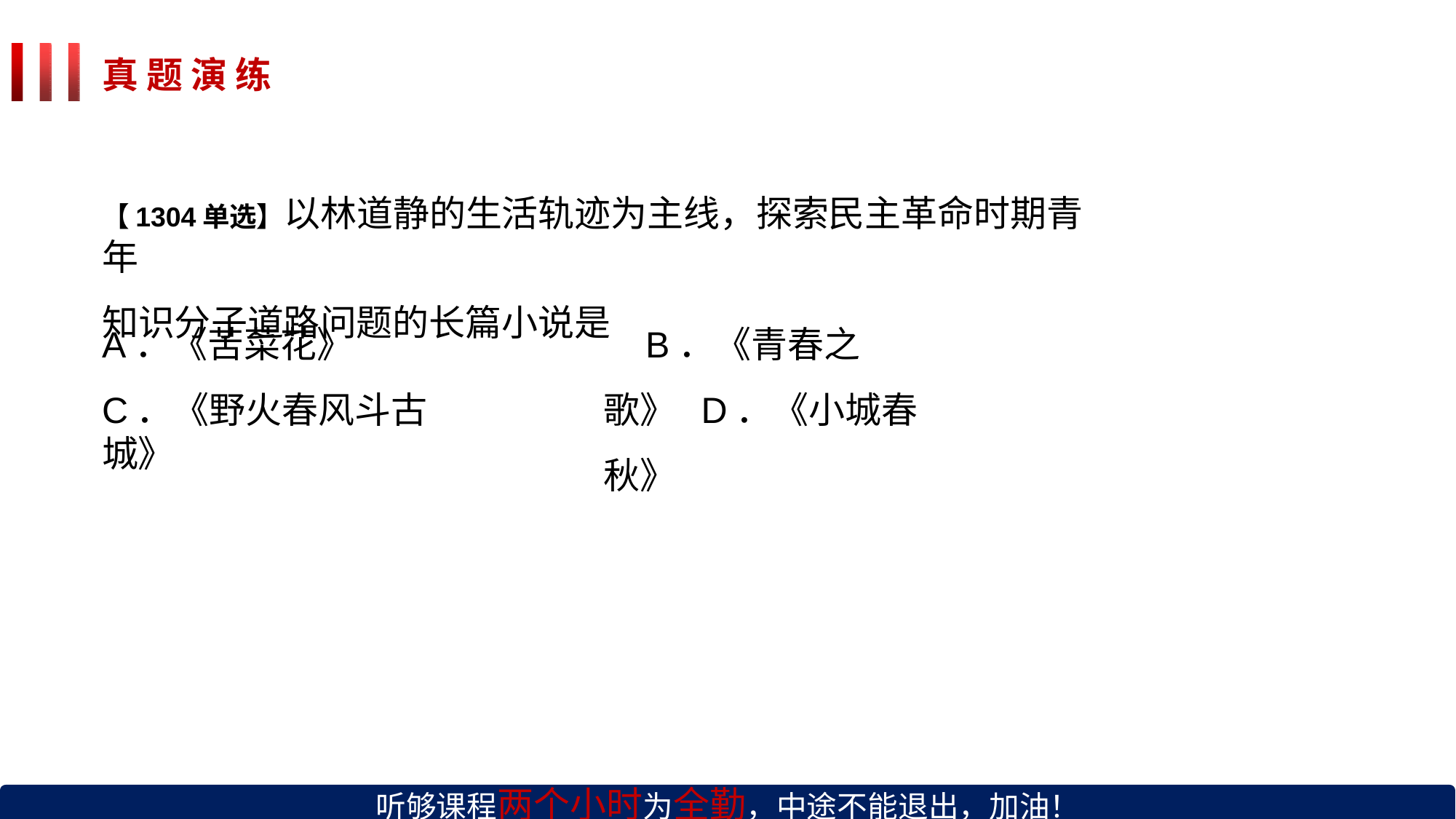

# 真 题 演 练
【1304单选】以林道静的生活轨迹为主线，探索民主革命时期青年
知识分子道路问题的长篇小说是
A．《苦菜花》
C．《野火春风斗古城》
B．《青春之歌》  D．《小城春秋》
87

听够课程两个小时为全勤，中途不能退出，加油！